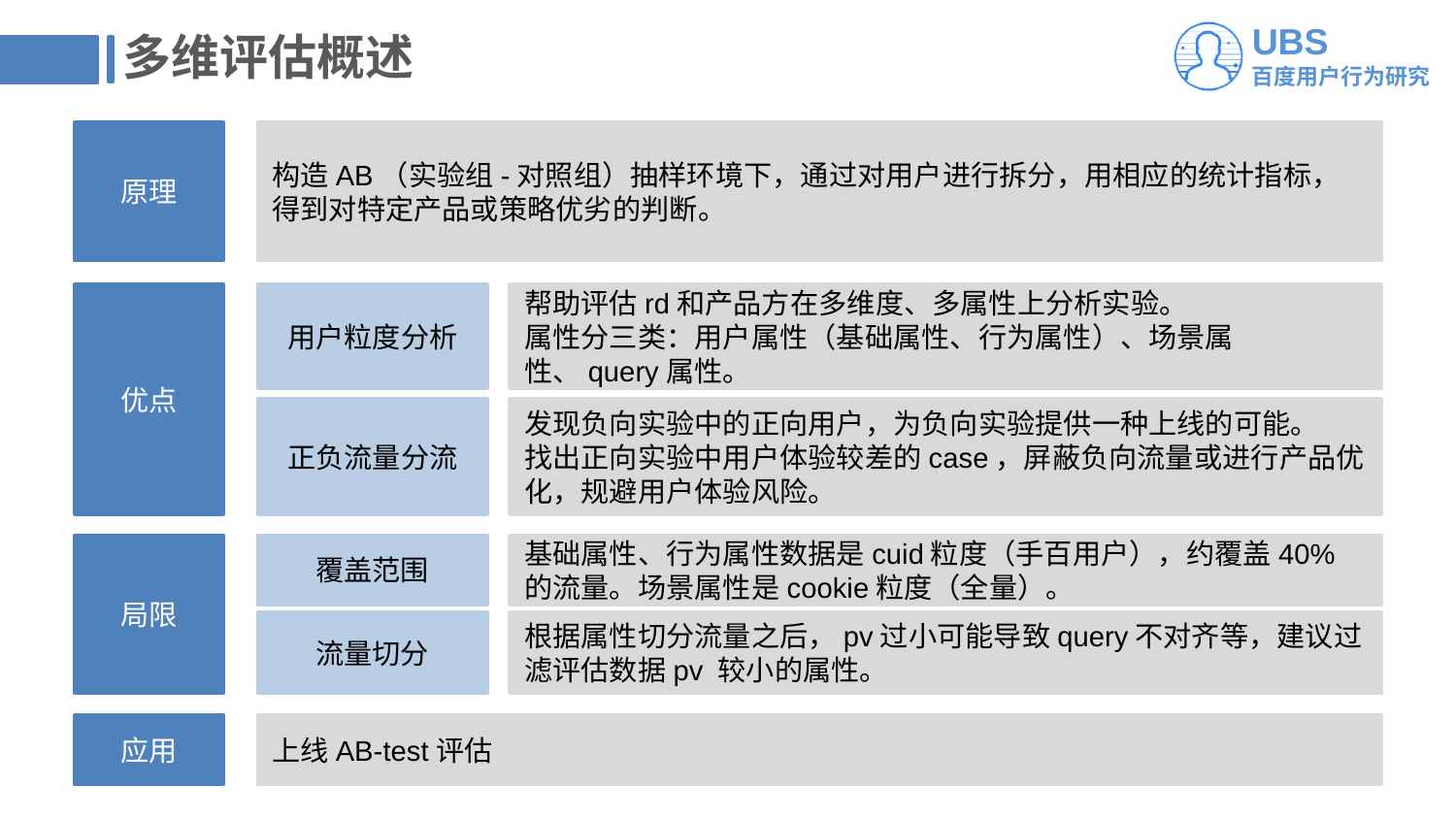

# 多维评估概述

原理
构造AB（实验组-对照组）抽样环境下，通过对用户进行拆分，用相应的统计指标，得到对特定产品或策略优劣的判断。
优点
用户粒度分析
帮助评估rd和产品方在多维度、多属性上分析实验。
属性分三类：用户属性（基础属性、行为属性）、场景属性、query属性。
正负流量分流
发现负向实验中的正向用户，为负向实验提供一种上线的可能。
找出正向实验中用户体验较差的case，屏蔽负向流量或进行产品优化，规避用户体验风险。
局限
覆盖范围
基础属性、行为属性数据是cuid粒度（手百用户），约覆盖40%的流量。场景属性是cookie粒度（全量）。
流量切分
根据属性切分流量之后，pv过小可能导致query不对齐等，建议过滤评估数据pv 较小的属性。
上线AB-test评估
应用